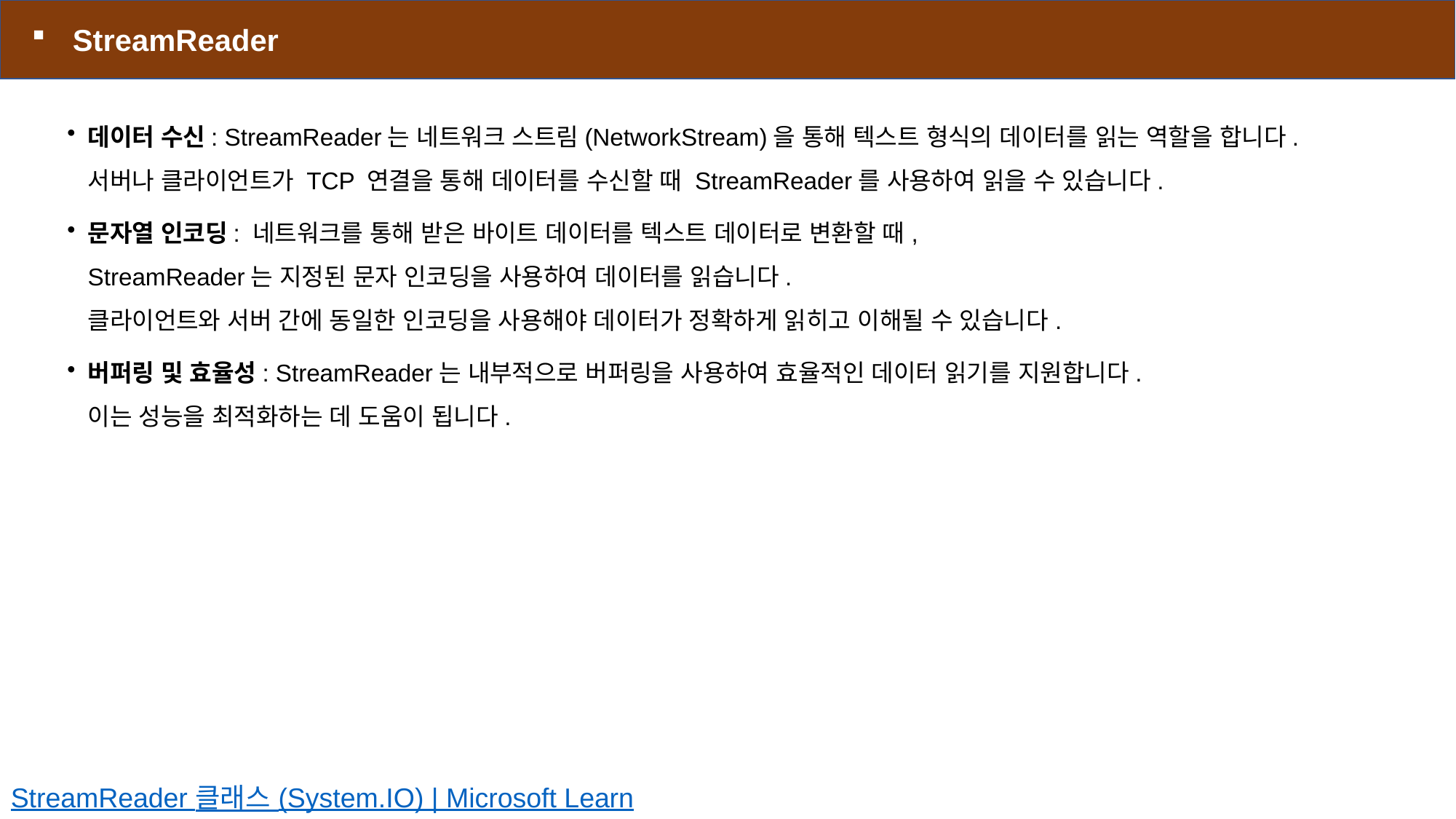

StreamReader
데이터 수신: StreamReader는 네트워크 스트림(NetworkStream)을 통해 텍스트 형식의 데이터를 읽는 역할을 합니다.
서버나 클라이언트가 TCP 연결을 통해 데이터를 수신할 때 StreamReader를 사용하여 읽을 수 있습니다.
문자열 인코딩: 네트워크를 통해 받은 바이트 데이터를 텍스트 데이터로 변환할 때,
StreamReader는 지정된 문자 인코딩을 사용하여 데이터를 읽습니다.
클라이언트와 서버 간에 동일한 인코딩을 사용해야 데이터가 정확하게 읽히고 이해될 수 있습니다.
버퍼링 및 효율성: StreamReader는 내부적으로 버퍼링을 사용하여 효율적인 데이터 읽기를 지원합니다.
이는 성능을 최적화하는 데 도움이 됩니다.
StreamReader 클래스 (System.IO) | Microsoft Learn